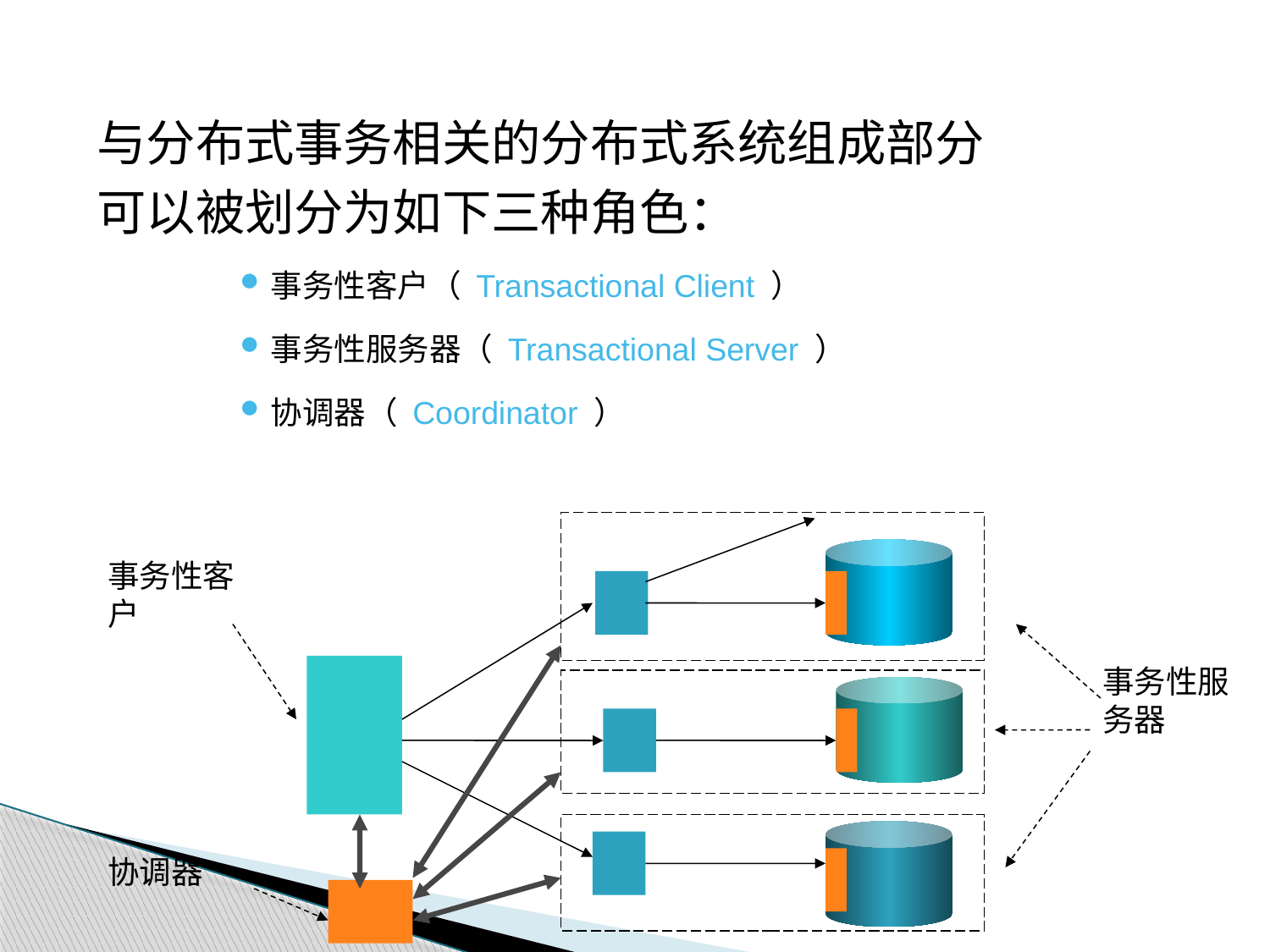

与分布式事务相关的分布式系统组成部分
可以被划分为如下三种角色：
事务性客户（ Transactional Client ）
事务性服务器（ Transactional Server ）
协调器（ Coordinator ）

事务性客户

事务性服务器

协调器